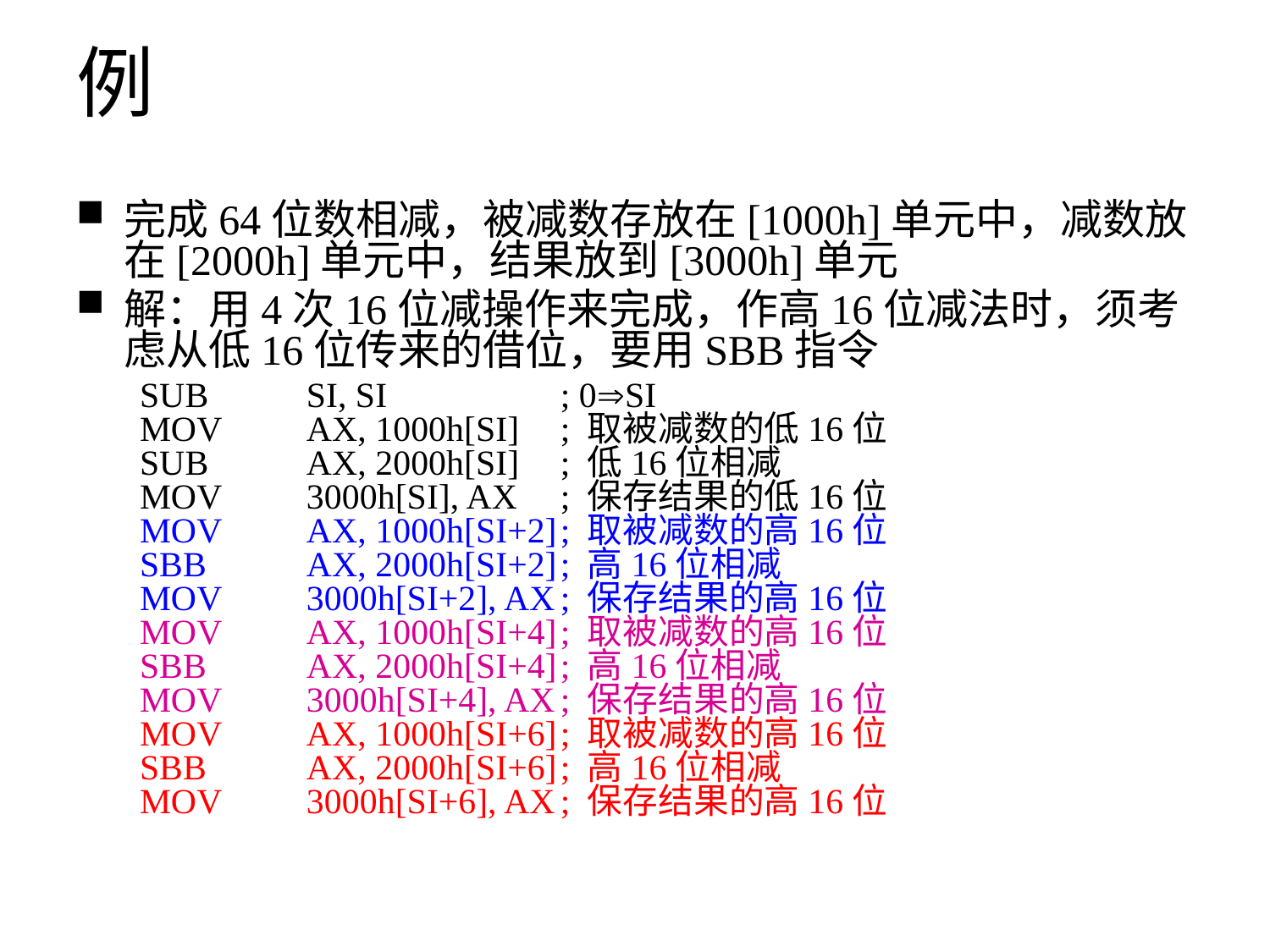

# 例
完成64位数相减，被减数存放在[1000h]单元中，减数放在[2000h]单元中，结果放到[3000h]单元
解：用4次16位减操作来完成，作高16位减法时，须考虑从低16位传来的借位，要用SBB指令
SUB	SI, SI		; 0⇒SI
MOV	AX, 1000h[SI]	; 取被减数的低16位
SUB	AX, 2000h[SI]	; 低16位相减
MOV	3000h[SI], AX	; 保存结果的低16位
MOV	AX, 1000h[SI+2]	; 取被减数的高16位
SBB	AX, 2000h[SI+2]	; 高16位相减
MOV	3000h[SI+2], AX	; 保存结果的高16位
MOV	AX, 1000h[SI+4]	; 取被减数的高16位
SBB	AX, 2000h[SI+4]	; 高16位相减
MOV	3000h[SI+4], AX	; 保存结果的高16位
MOV	AX, 1000h[SI+6]	; 取被减数的高16位
SBB	AX, 2000h[SI+6]	; 高16位相减
MOV	3000h[SI+6], AX	; 保存结果的高16位